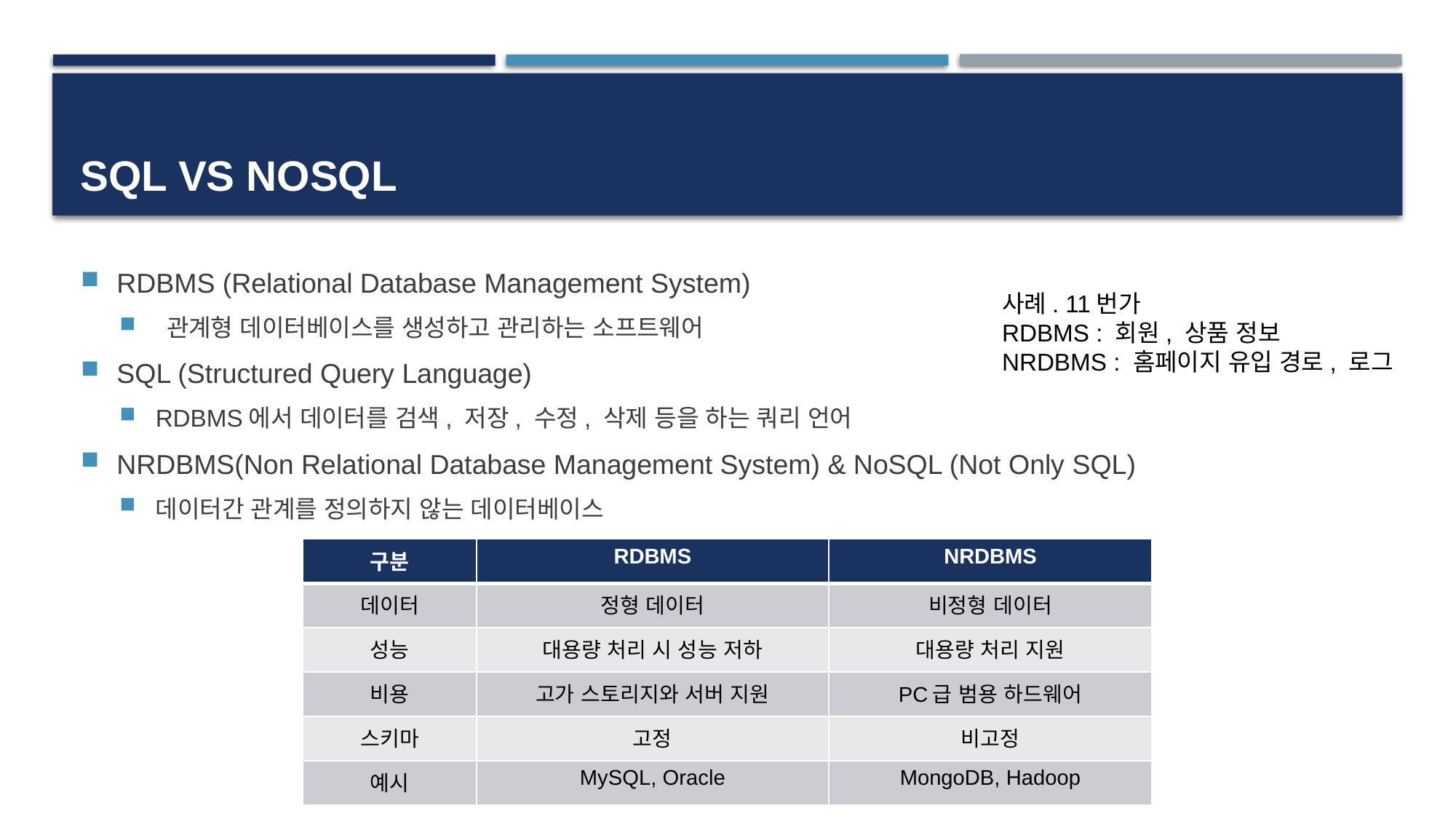

# SQL vs NoSQL
RDBMS (Relational Database Management System)
 관계형 데이터베이스를 생성하고 관리하는 소프트웨어
SQL (Structured Query Language)
RDBMS에서 데이터를 검색, 저장, 수정, 삭제 등을 하는 쿼리 언어
NRDBMS(Non Relational Database Management System) & NoSQL (Not Only SQL)
데이터간 관계를 정의하지 않는 데이터베이스
사례. 11번가
RDBMS : 회원, 상품 정보
NRDBMS : 홈페이지 유입 경로, 로그
| 구분 | RDBMS | NRDBMS |
| --- | --- | --- |
| 데이터 | 정형 데이터 | 비정형 데이터 |
| 성능 | 대용량 처리 시 성능 저하 | 대용량 처리 지원 |
| 비용 | 고가 스토리지와 서버 지원 | PC급 범용 하드웨어 |
| 스키마 | 고정 | 비고정 |
| 예시 | MySQL, Oracle | MongoDB, Hadoop |